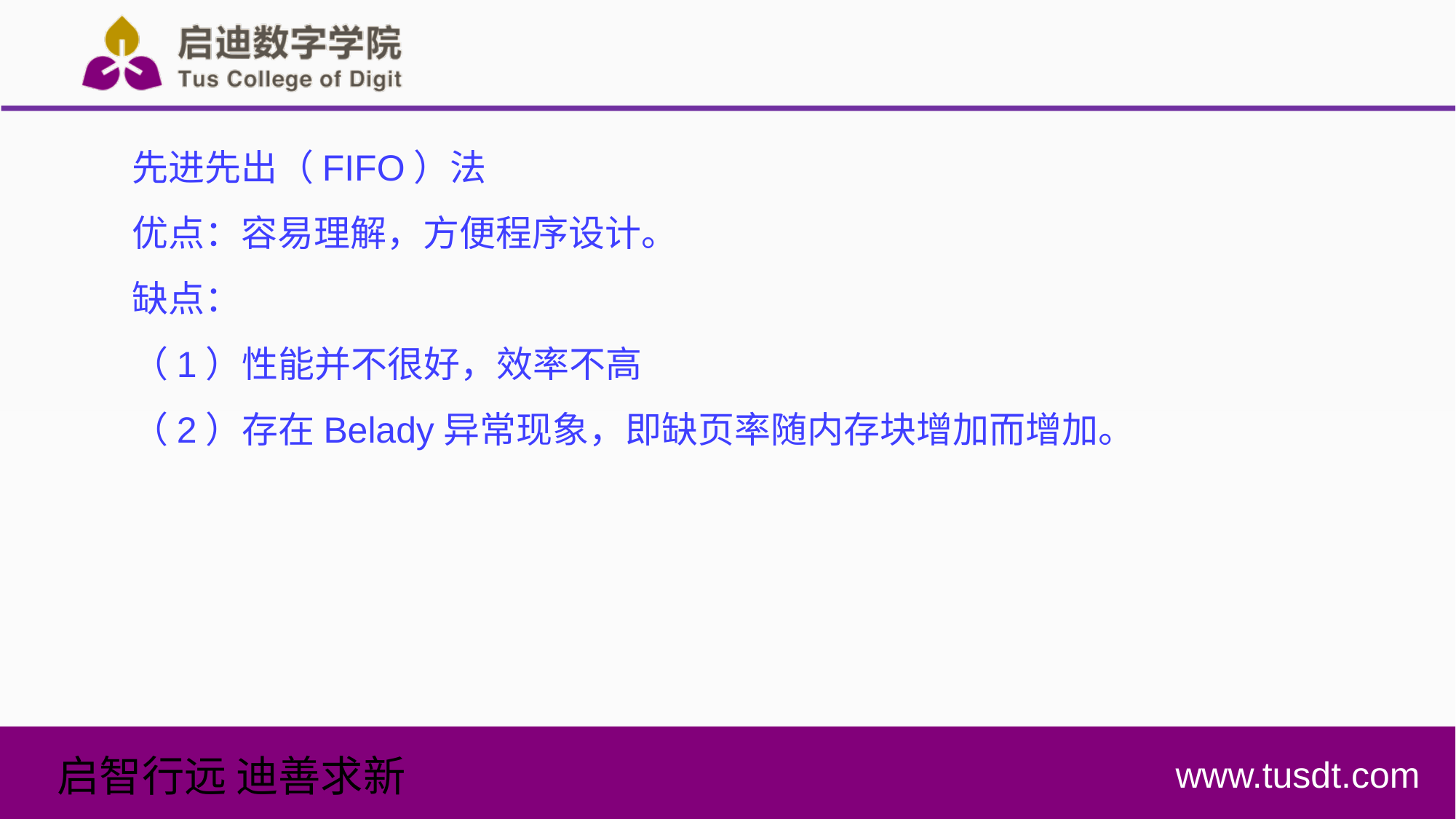

先进先出（FIFO）法
优点：容易理解，方便程序设计。
缺点：
（1）性能并不很好，效率不高
（2）存在Belady异常现象，即缺页率随内存块增加而增加。